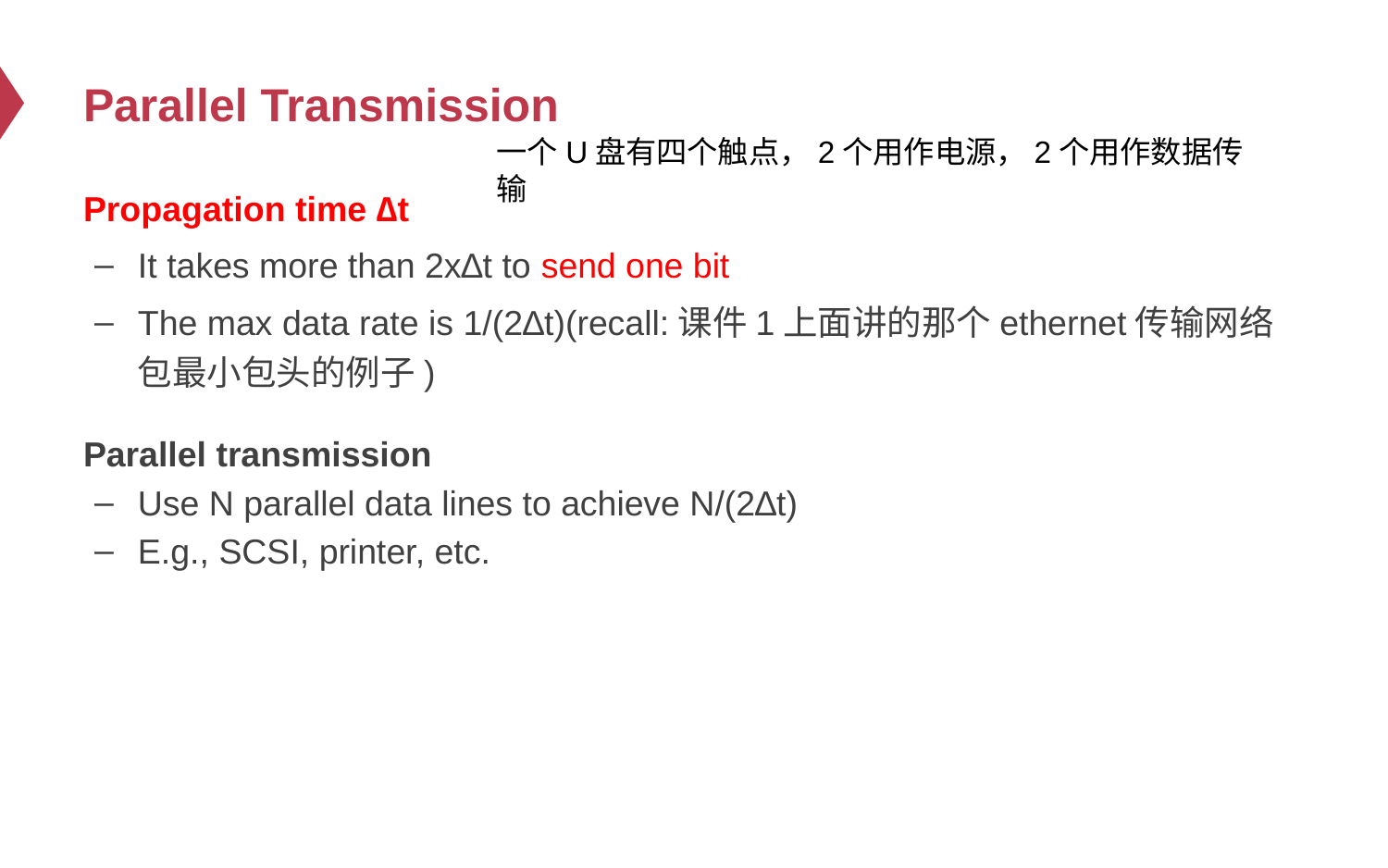

# Parallel Transmission
一个U盘有四个触点，2个用作电源，2个用作数据传输
Propagation time ∆t
It takes more than 2x∆t to send one bit
The max data rate is 1/(2∆t)(recall:课件1上面讲的那个ethernet传输网络包最小包头的例子)
Parallel transmission
Use N parallel data lines to achieve N/(2∆t)
E.g., SCSI, printer, etc.

18